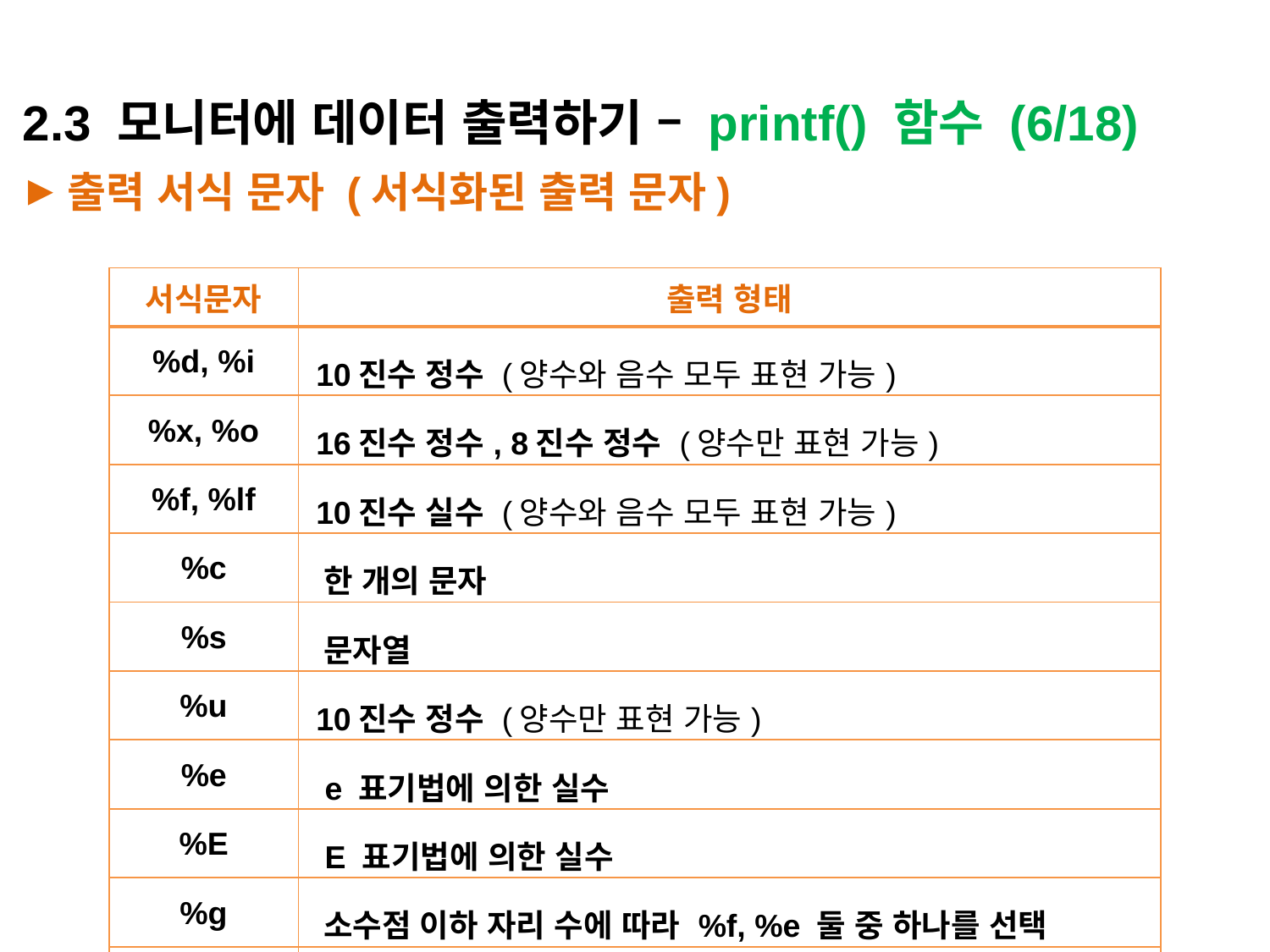

# 2.3 모니터에 데이터 출력하기 – printf() 함수 (6/18)
출력 서식 문자 (서식화된 출력 문자)
| 서식문자 | 출력 형태 |
| --- | --- |
| %d, %i | 10진수 정수 (양수와 음수 모두 표현 가능) |
| %x, %o | 16진수 정수, 8진수 정수 (양수만 표현 가능) |
| %f, %lf | 10진수 실수 (양수와 음수 모두 표현 가능) |
| %c | 한 개의 문자 |
| %s | 문자열 |
| %u | 10진수 정수 (양수만 표현 가능) |
| %e | e 표기법에 의한 실수 |
| %E | E 표기법에 의한 실수 |
| %g | 소수점 이하 자리 수에 따라 %f, %e 둘 중 하나를 선택 |
| %G | 소수점 이하 자리 수에 따라 %f, %E 둘 중 하나를 선택 |
| %% | % 기호 출력 |